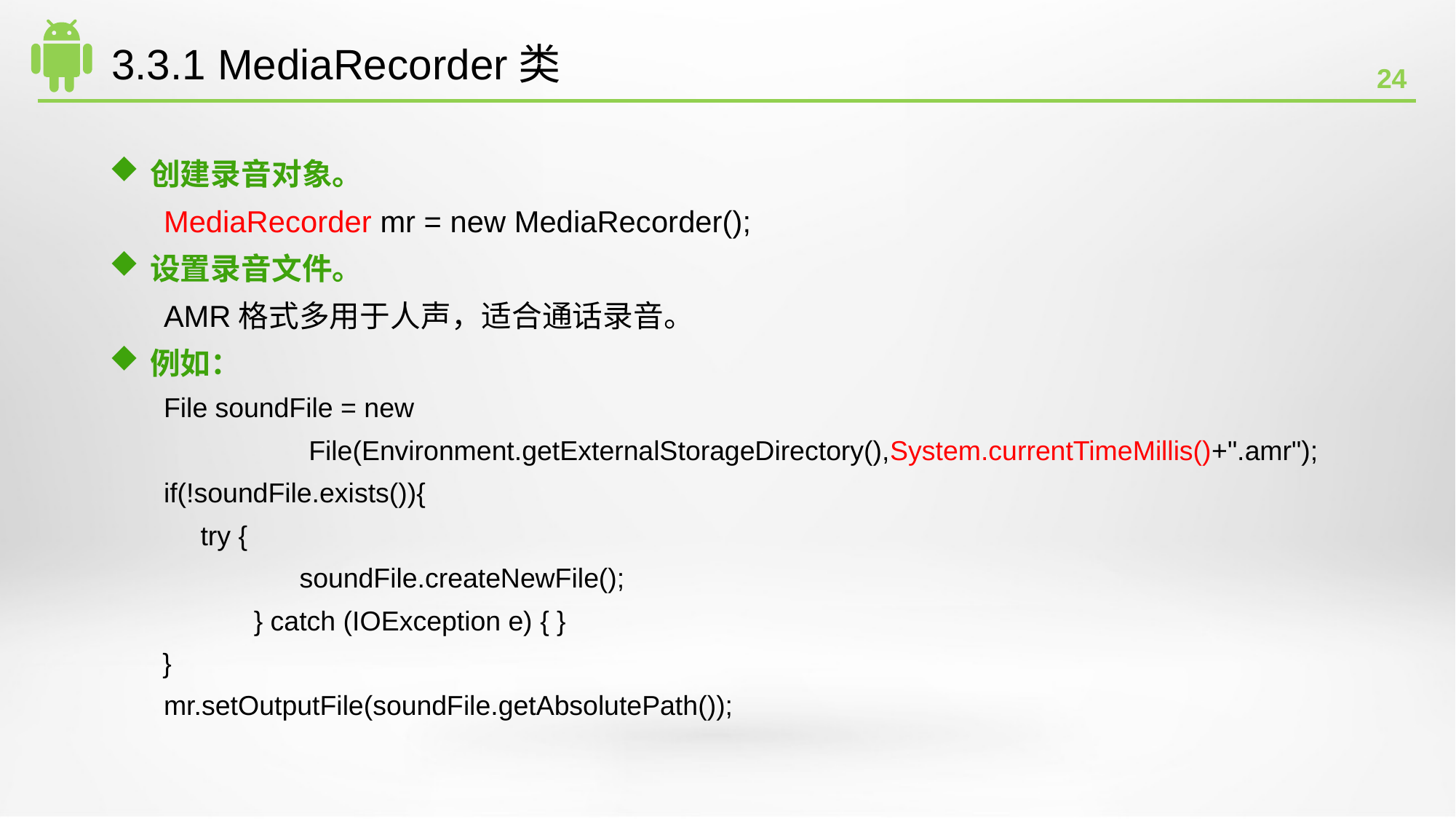

# 3.3.1 MediaRecorder类
创建录音对象。
MediaRecorder mr = new MediaRecorder();
设置录音文件。
AMR格式多用于人声，适合通话录音。
例如：
File soundFile = new
                   File(Environment.getExternalStorageDirectory(),System.currentTimeMillis()+".amr");
if(!soundFile.exists()){
            try {
                         soundFile.createNewFile();
                   } catch (IOException e) { }
       }
mr.setOutputFile(soundFile.getAbsolutePath());